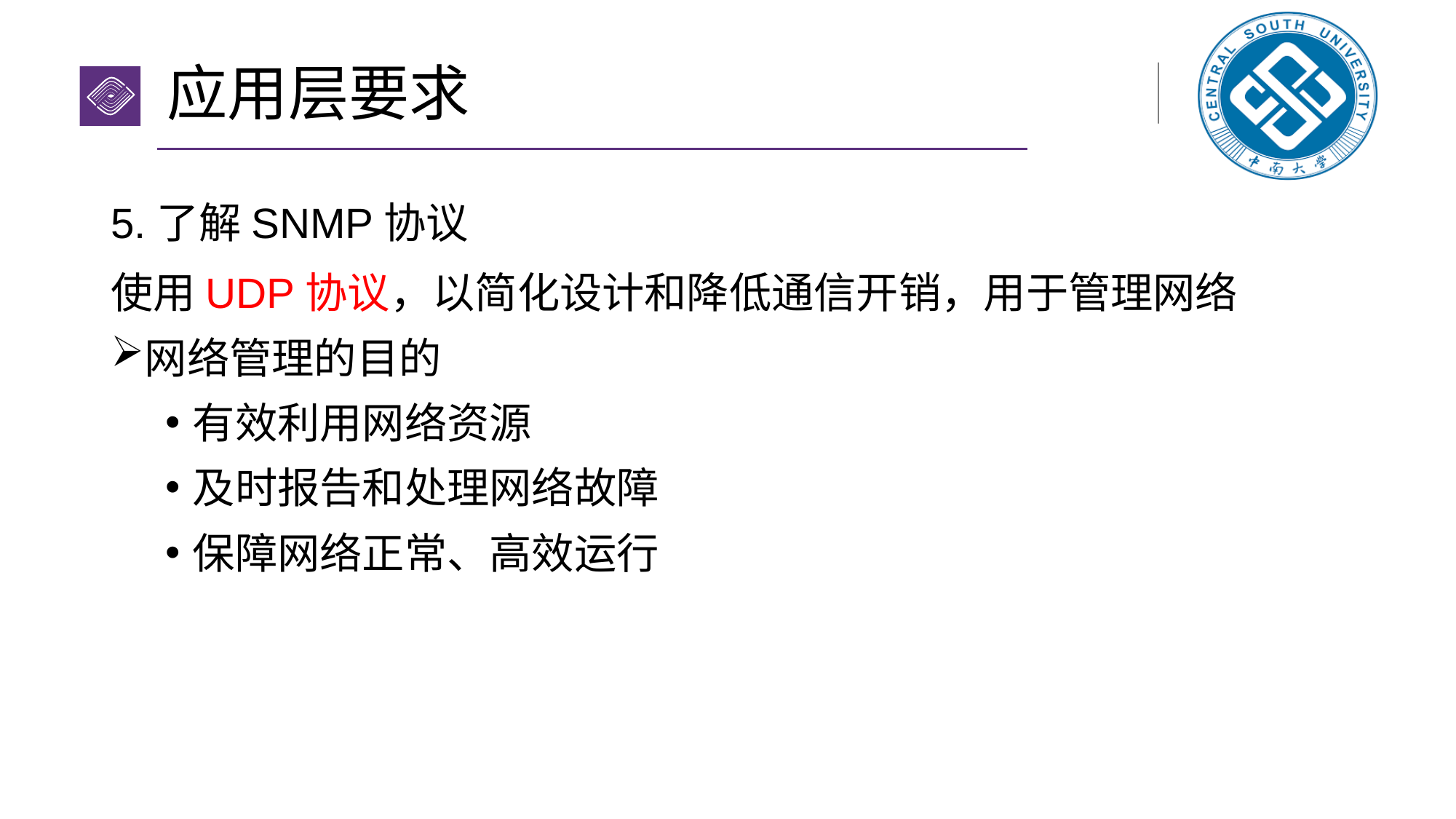

# 应用层要求
5.了解SNMP协议
使用UDP协议，以简化设计和降低通信开销，用于管理网络
网络管理的目的
有效利用网络资源
及时报告和处理网络故障
保障网络正常、高效运行

28